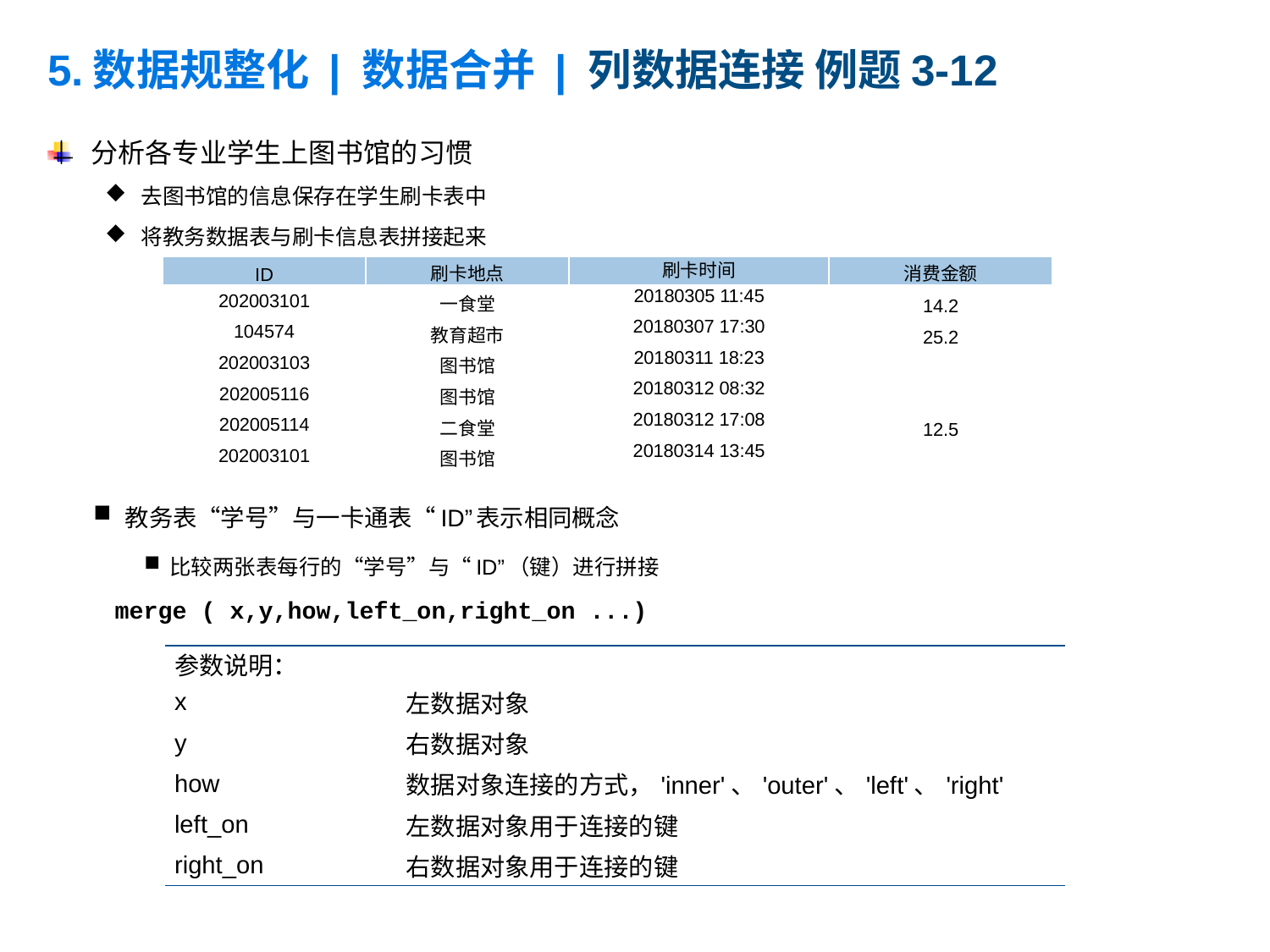

# 5.数据规整化 | 数据合并 | 列数据连接 例题3-12
分析各专业学生上图书馆的习惯
去图书馆的信息保存在学生刷卡表中
将教务数据表与刷卡信息表拼接起来
| ID | 刷卡地点 | 刷卡时间 | 消费金额 |
| --- | --- | --- | --- |
| 202003101 | 一食堂 | 20180305 11:45 | 14.2 |
| 104574 | 教育超市 | 20180307 17:30 | 25.2 |
| 202003103 | 图书馆 | 20180311 18:23 |  |
| 202005116 | 图书馆 | 20180312 08:32 |  |
| 202005114 | 二食堂 | 20180312 17:08 | 12.5 |
| 202003101 | 图书馆 | 20180314 13:45 |  |
教务表“学号”与一卡通表“ID”表示相同概念
比较两张表每行的“学号”与“ID”（键）进行拼接
           merge ( x,y,how,left_on,right_on ...)
| 参数说明： |  |
| --- | --- |
| x | 左数据对象 |
| y | 右数据对象 |
| how | 数据对象连接的方式，'inner'、'outer'、'left'、'right' |
| left\_on | 左数据对象用于连接的键 |
| right\_on | 右数据对象用于连接的键 |